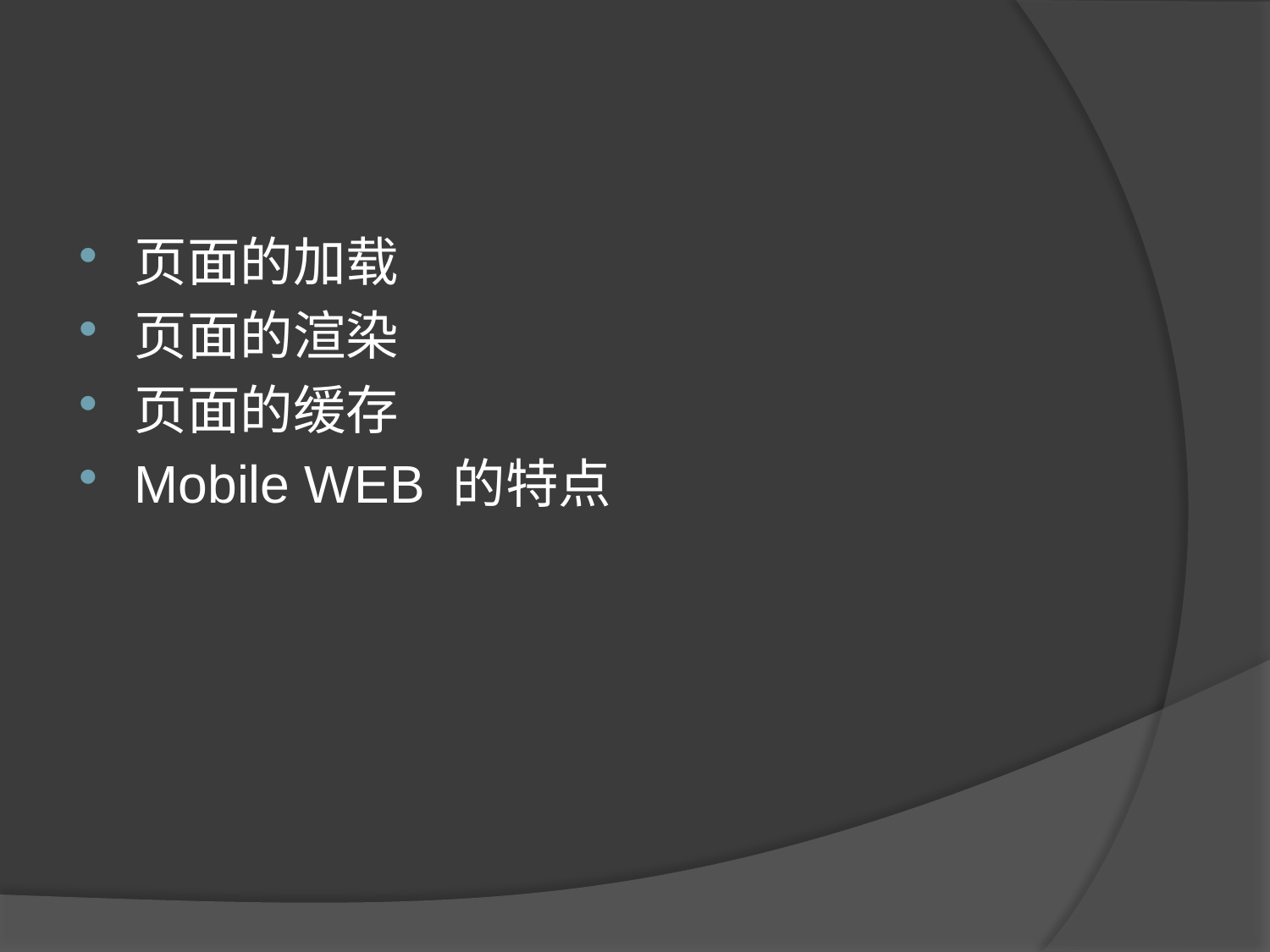

#
页面的加载
页面的渲染
页面的缓存
Mobile WEB 的特点